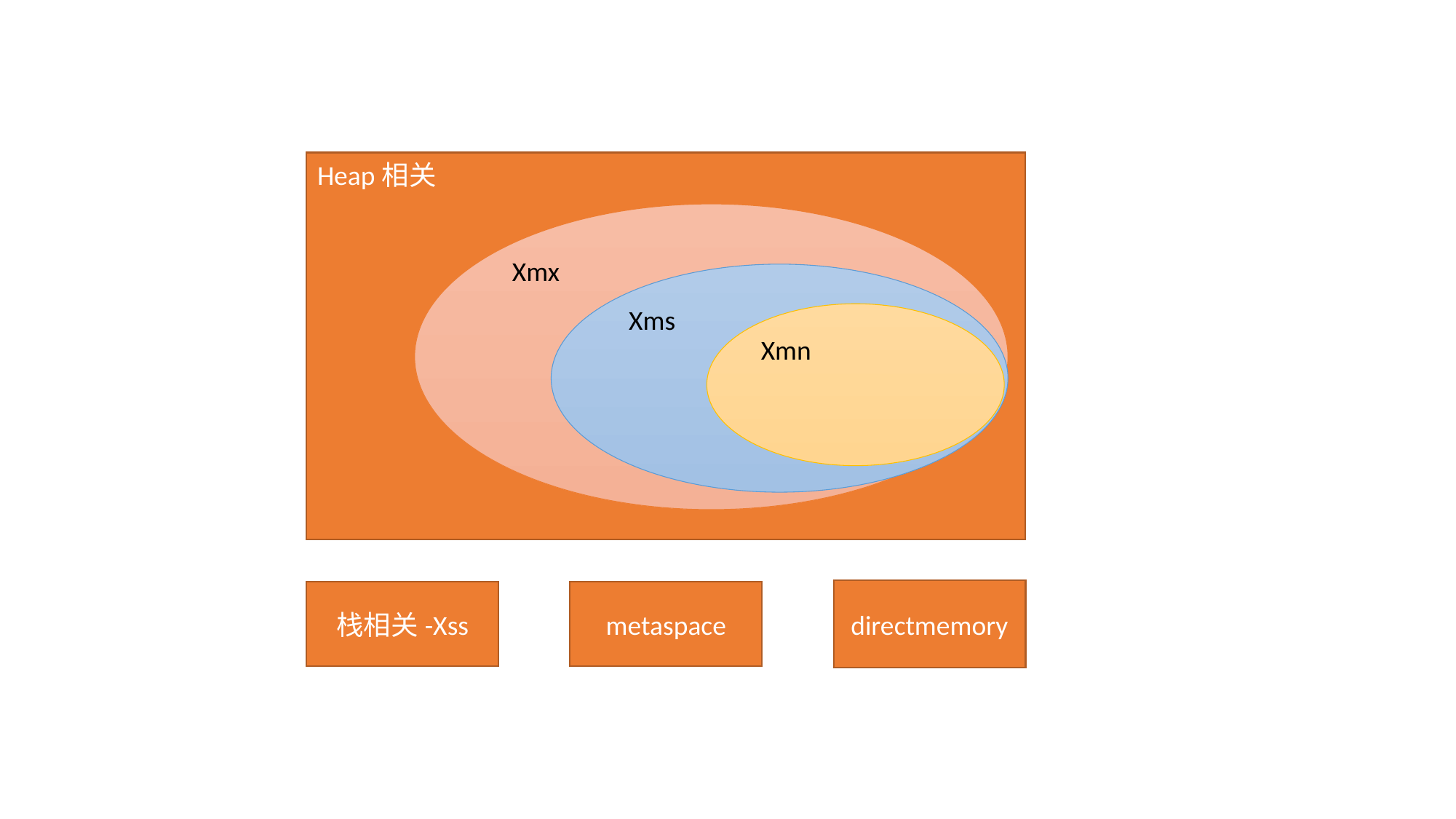

Heap相关
Xmx
Xms
Xmn
directmemory
metaspace
栈相关-Xss